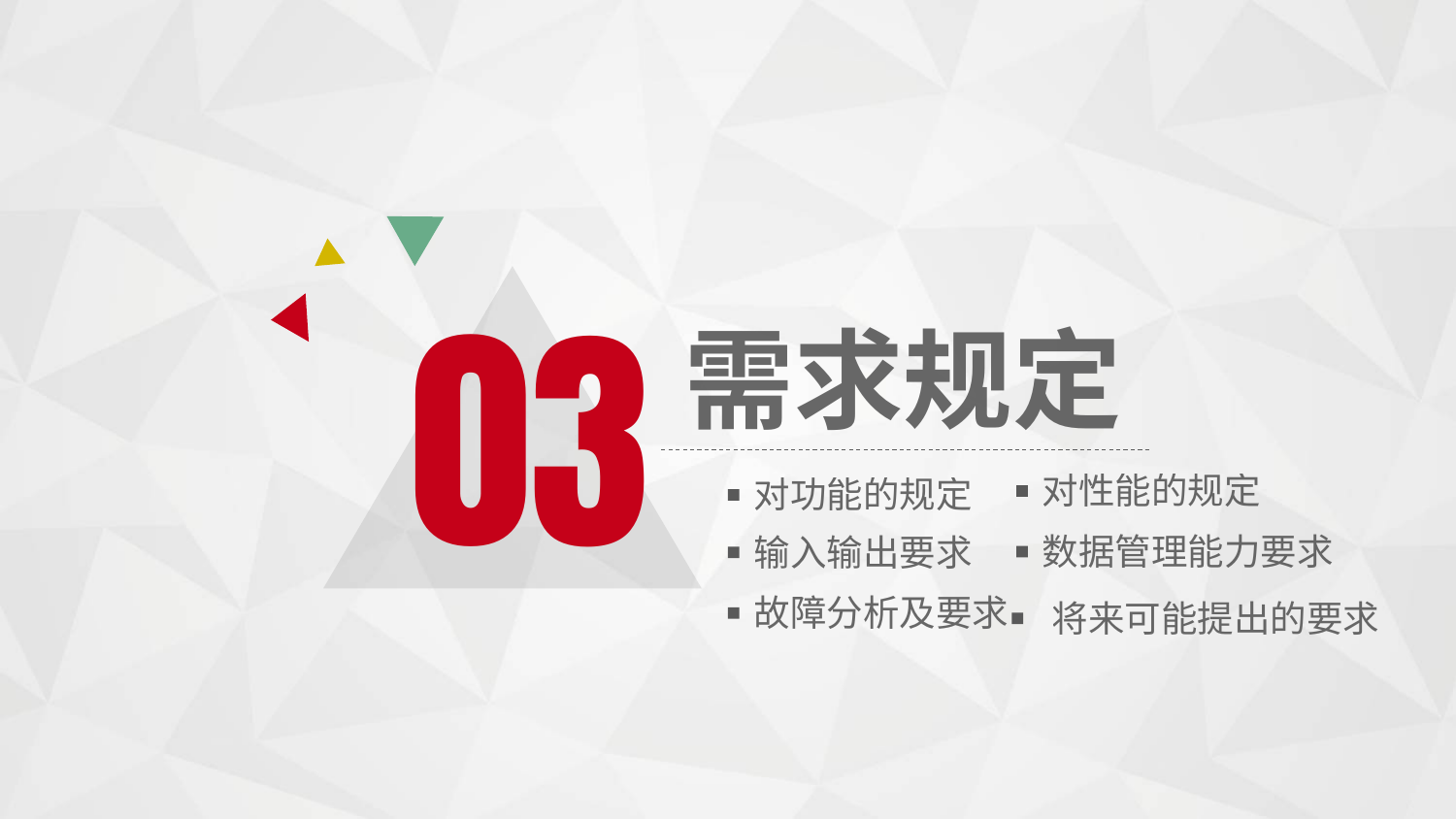

03

需求规定
对性能的规定

对功能的规定

数据管理能力要求

输入输出要求

故障分析及要求

 将来可能提出的要求